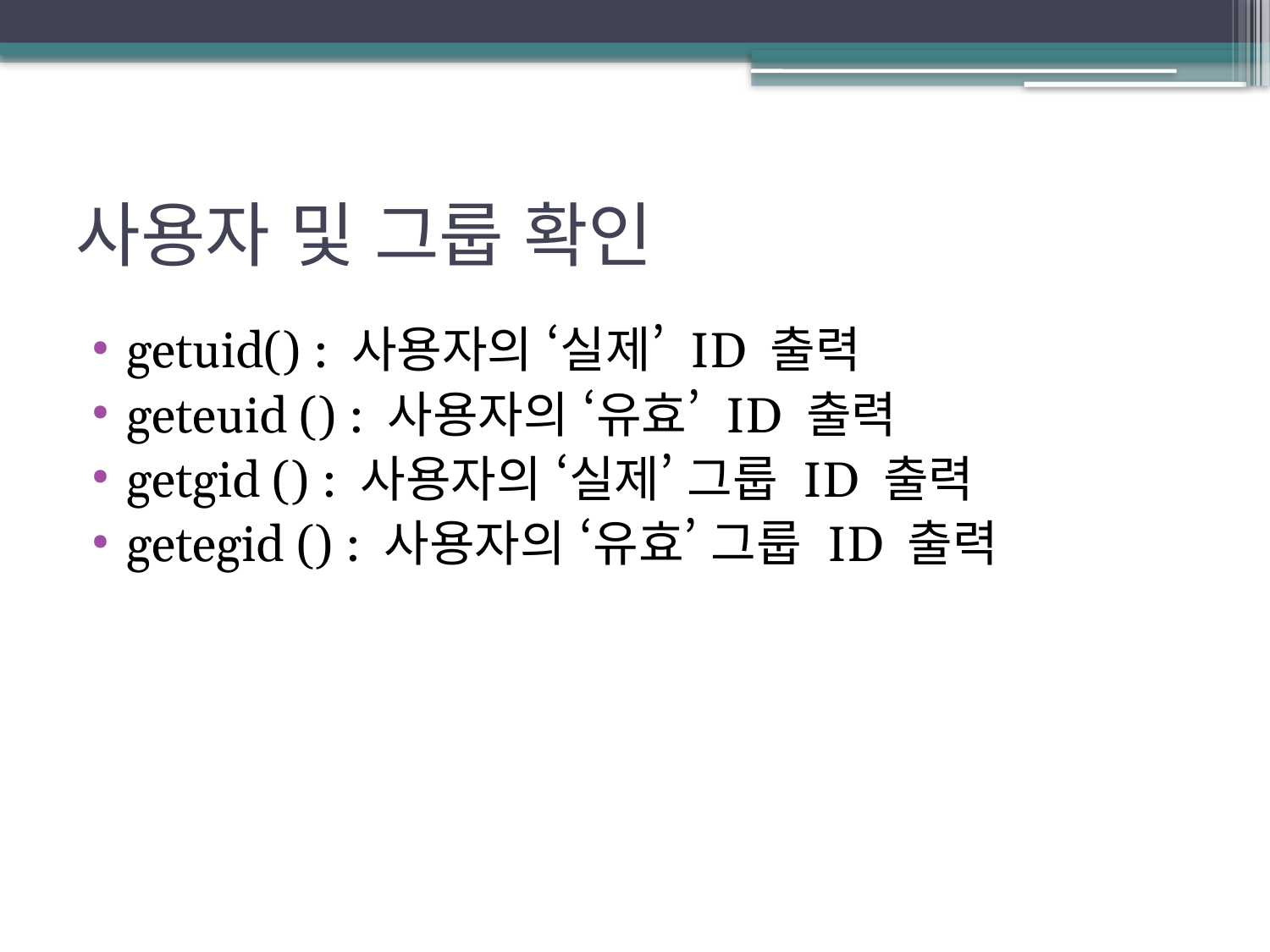

# 사용자 및 그룹 확인
getuid() : 사용자의 ‘실제’ ID 출력
geteuid () : 사용자의 ‘유효’ ID 출력
getgid () : 사용자의 ‘실제’ 그룹 ID 출력
getegid () : 사용자의 ‘유효’ 그룹 ID 출력